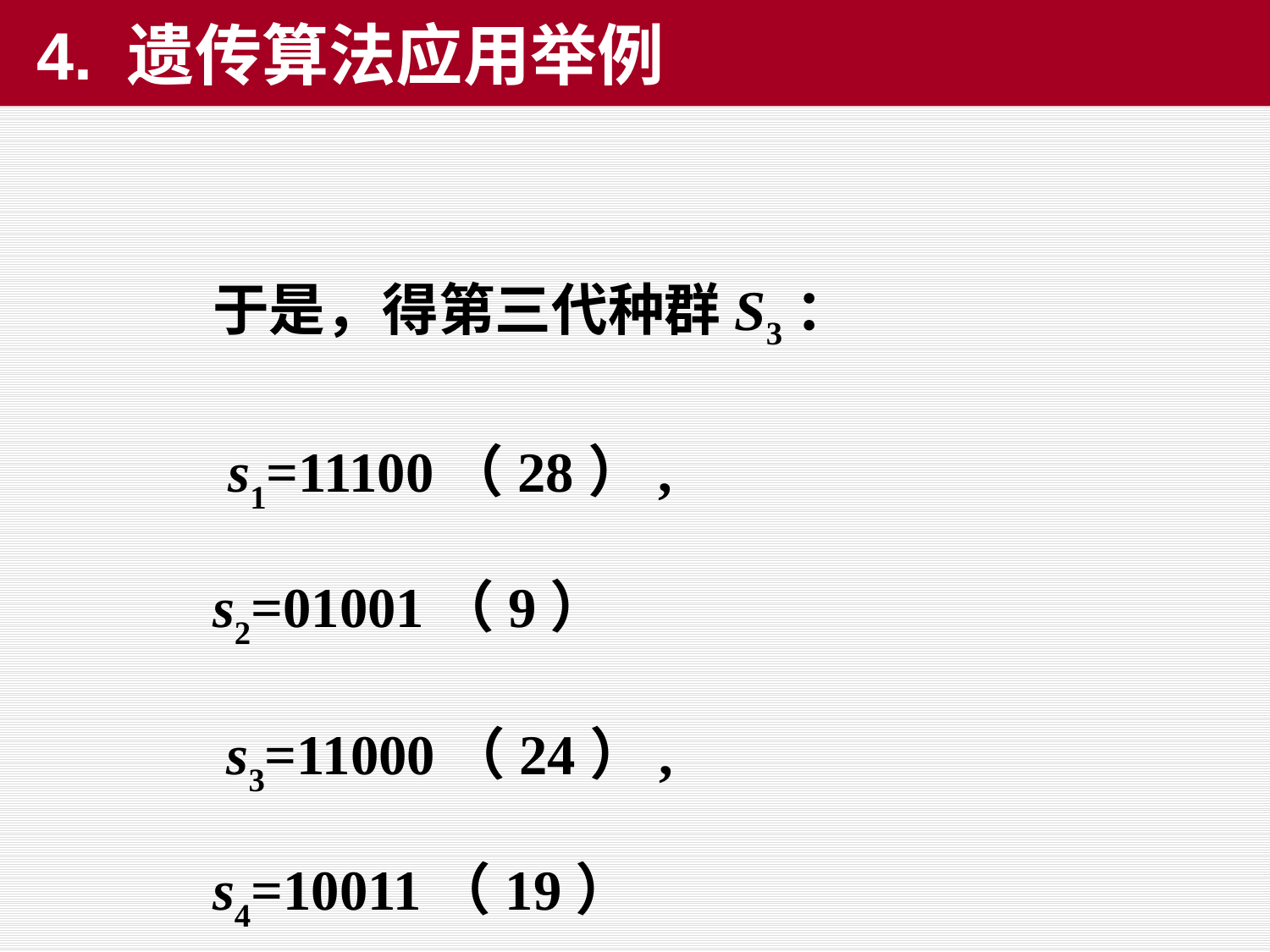

# 4. 遗传算法应用举例
于是，得第三代种群S3：
 s1=11100（28）, s2=01001（9）
 s3=11000（24）, s4=10011（19）